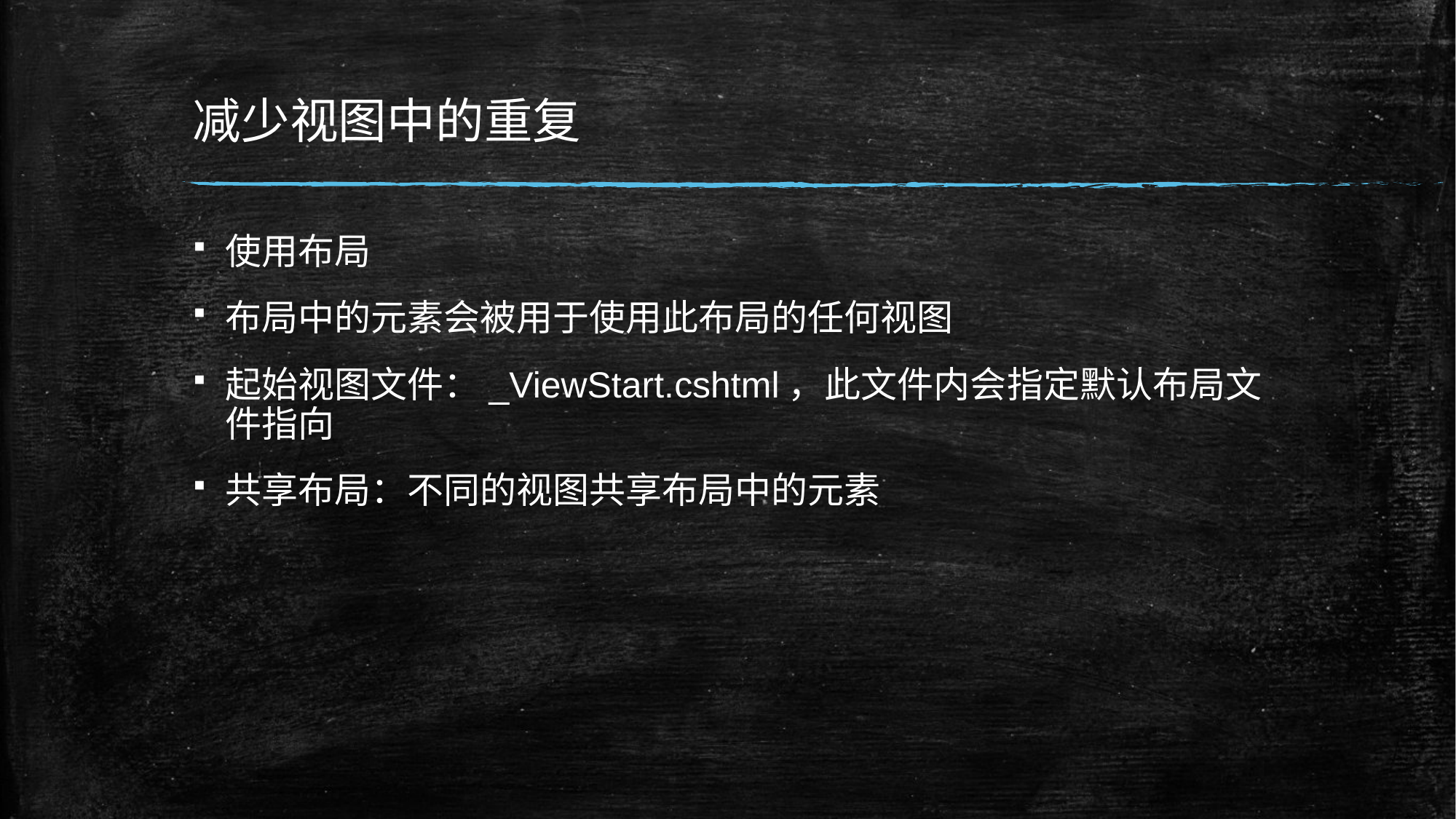

# 减少视图中的重复
使用布局
布局中的元素会被用于使用此布局的任何视图
起始视图文件：_ViewStart.cshtml，此文件内会指定默认布局文件指向
共享布局：不同的视图共享布局中的元素